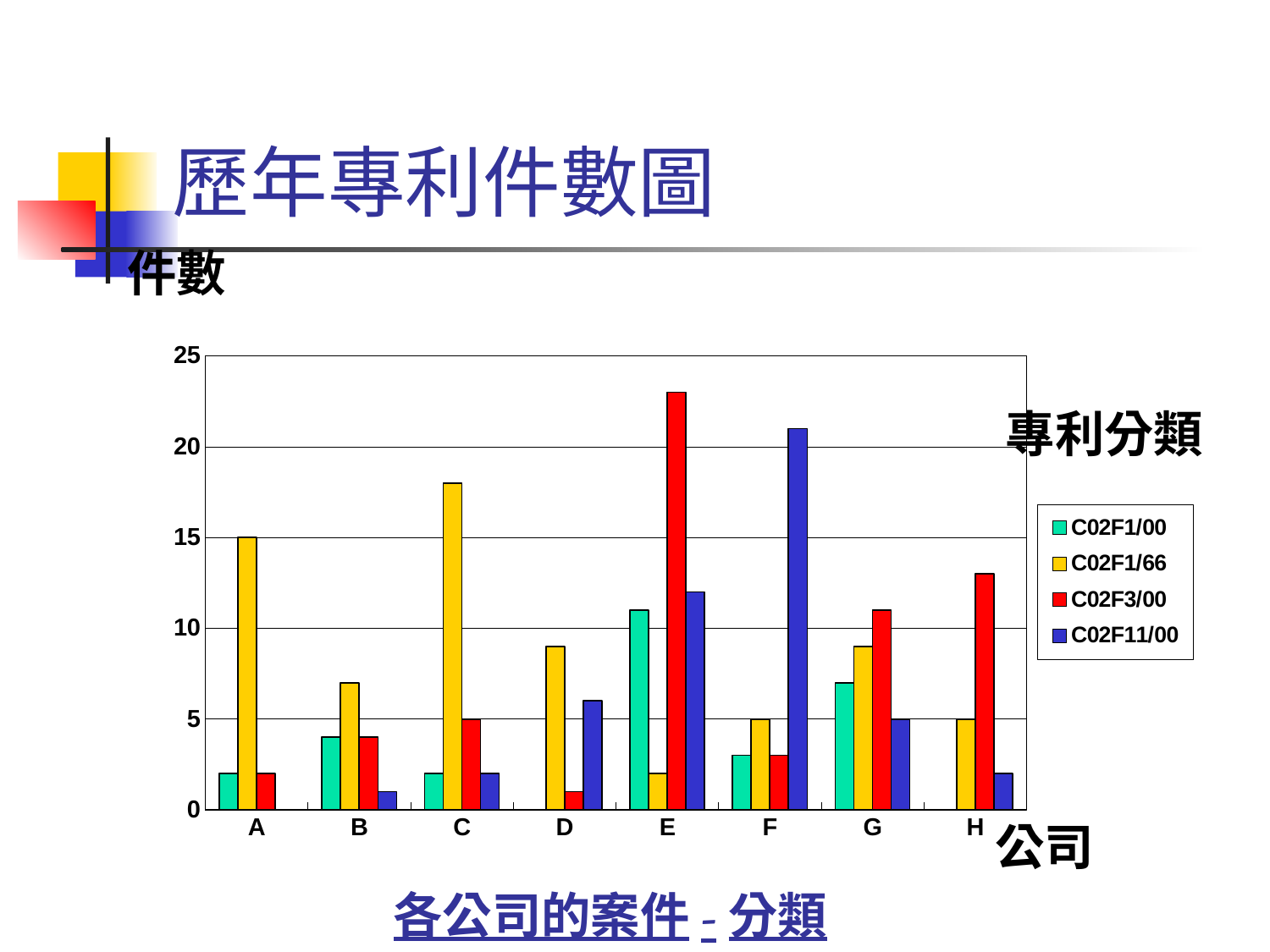

# 歷年專利件數圖
件數

### Chart

| Category | C02F1/00 | C02F1/66 | C02F3/00 | C02F11/00 |
|---|---|---|---|---|
| A | 2.0 | 15.0 | 2.0 | 0.0 |
| B | 4.0 | 7.0 | 4.0 | 1.0 |
| C | 2.0 | 18.0 | 5.0 | 2.0 |
| D | 0.0 | 9.0 | 1.0 | 6.0 |
| E | 11.0 | 2.0 | 23.0 | 12.0 |
| F | 3.0 | 5.0 | 3.0 | 21.0 |
| G | 7.0 | 9.0 | 11.0 | 5.0 |
| H | 0.0 | 5.0 | 13.0 | 2.0 |
專利分類
公司
各公司的案件-分類圖